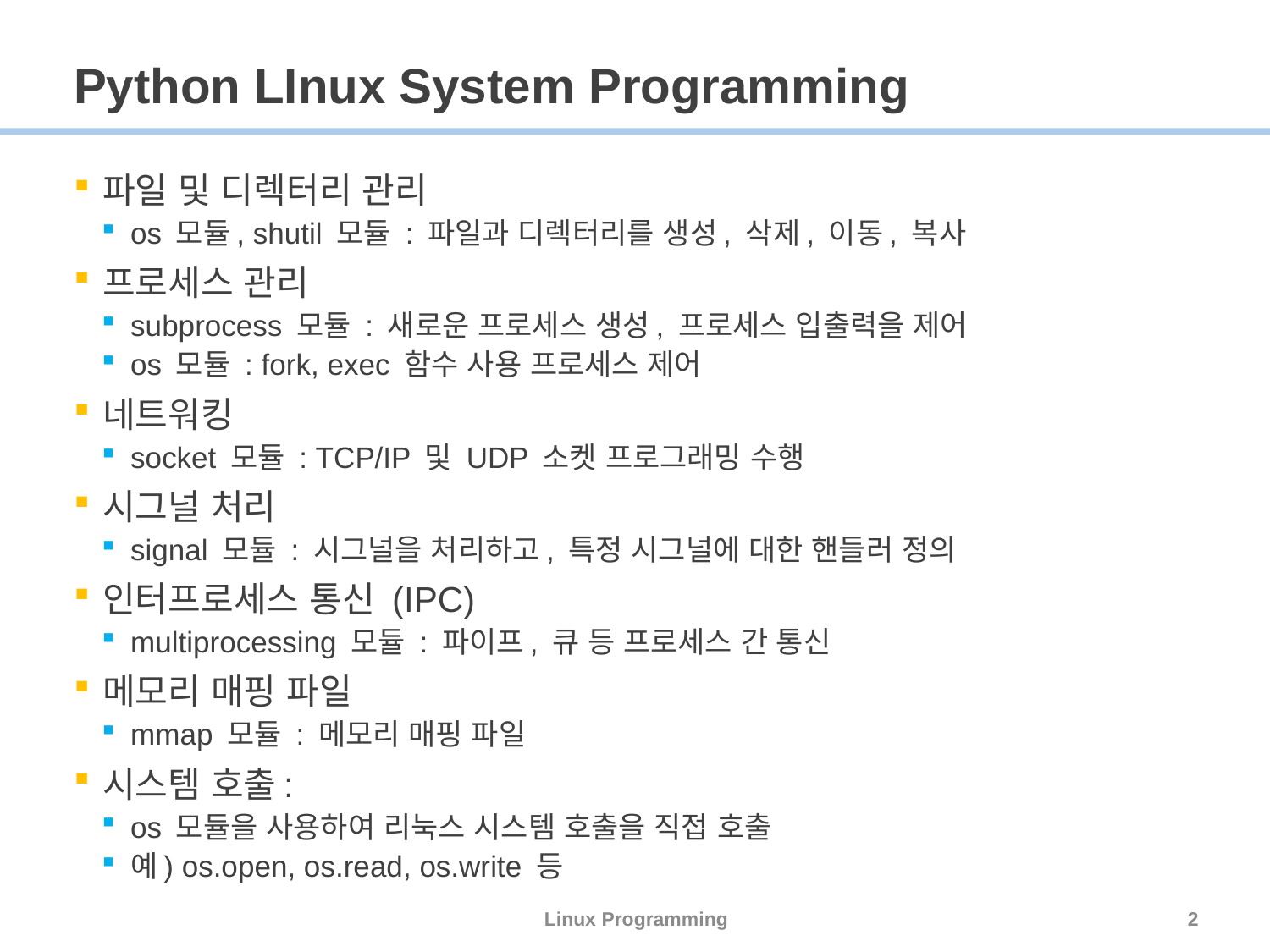

# Python LInux System Programming
파일 및 디렉터리 관리
os 모듈, shutil 모듈 : 파일과 디렉터리를 생성, 삭제, 이동, 복사
프로세스 관리
subprocess 모듈 : 새로운 프로세스 생성, 프로세스 입출력을 제어
os 모듈 : fork, exec 함수 사용 프로세스 제어
네트워킹
socket 모듈 : TCP/IP 및 UDP 소켓 프로그래밍 수행
시그널 처리
signal 모듈 : 시그널을 처리하고, 특정 시그널에 대한 핸들러 정의
인터프로세스 통신 (IPC)
multiprocessing 모듈 : 파이프, 큐 등 프로세스 간 통신
메모리 매핑 파일
mmap 모듈 : 메모리 매핑 파일
시스템 호출:
os 모듈을 사용하여 리눅스 시스템 호출을 직접 호출
예) os.open, os.read, os.write 등
Linux Programming
2